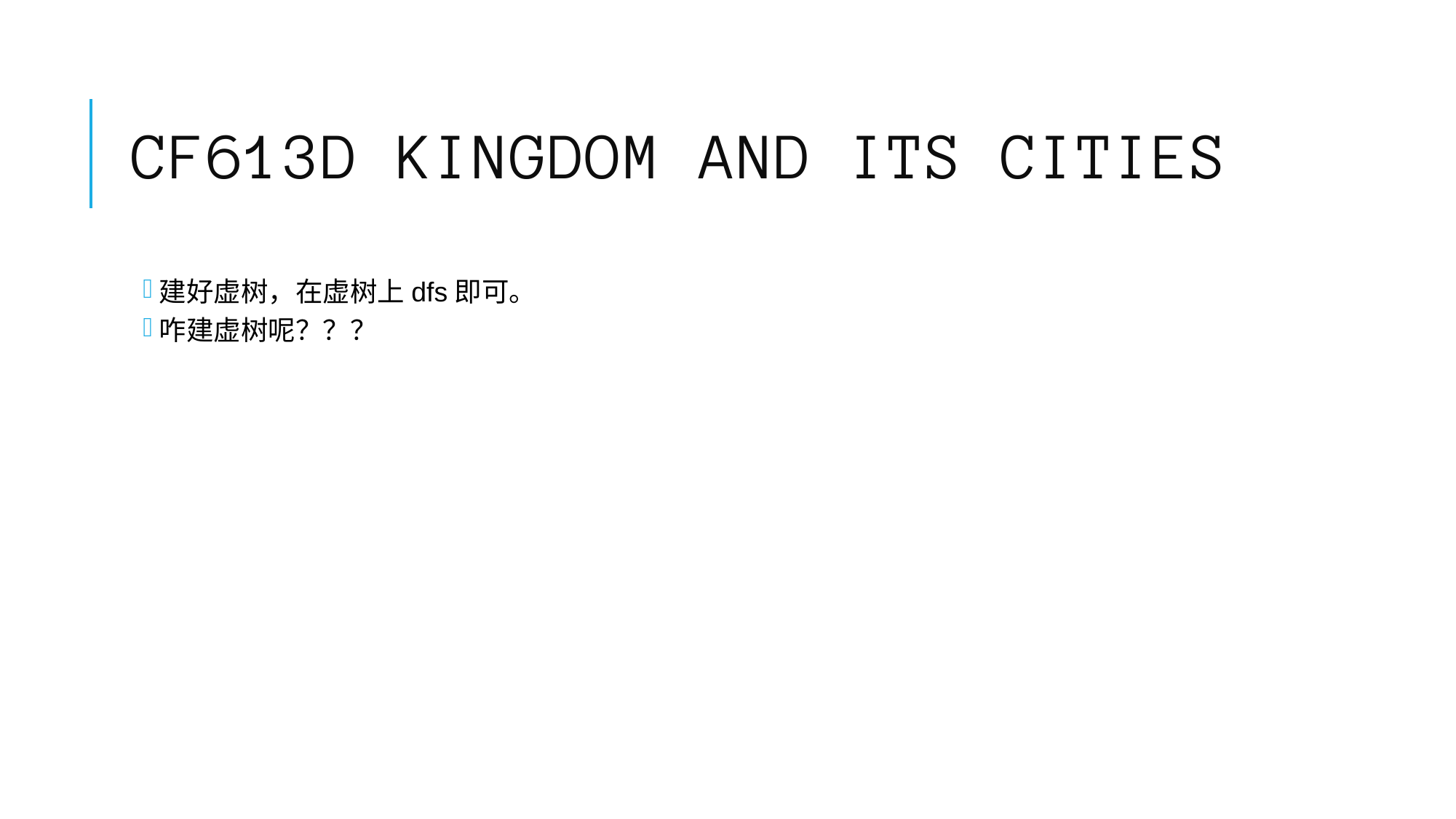

# CF613D Kingdom and its Cities
建好虚树，在虚树上dfs即可。
咋建虚树呢？？？